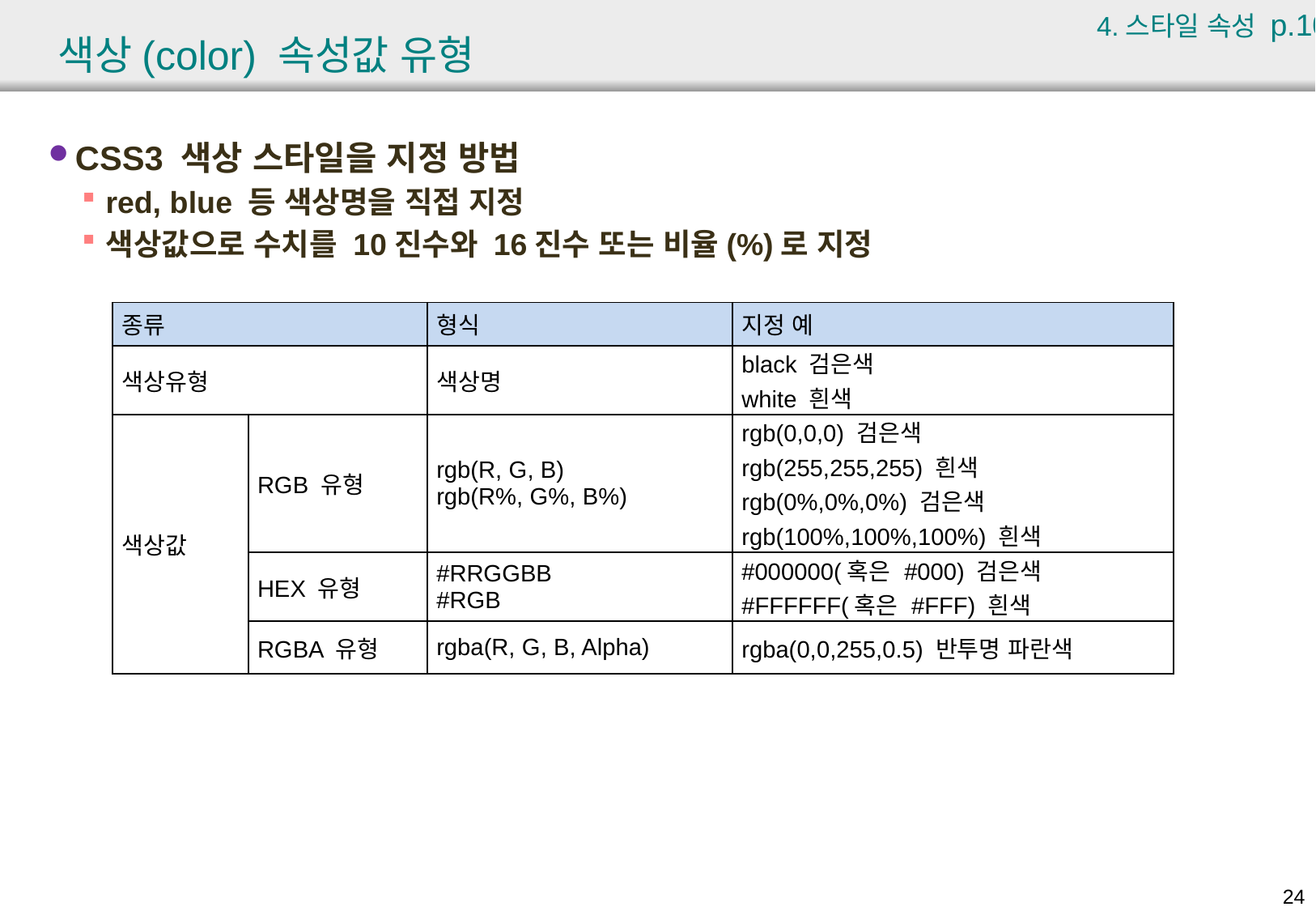

4.스타일 속성 p.108
# 색상(color) 속성값 유형
CSS3 색상 스타일을 지정 방법
red, blue 등 색상명을 직접 지정
색상값으로 수치를 10진수와 16진수 또는 비율(%)로 지정

| 종류 |  | 형식 | 지정 예 |
| --- | --- | --- | --- |
| 색상유형 |  | 색상명 | black 검은색 white 흰색 |
| 색상값 | RGB 유형 | rgb(R, G, B) rgb(R%, G%, B%) | rgb(0,0,0) 검은색 rgb(255,255,255) 흰색 rgb(0%,0%,0%) 검은색 rgb(100%,100%,100%) 흰색 |
|  | HEX 유형 | #RRGGBB #RGB | #000000(혹은 #000) 검은색 #FFFFFF(혹은 #FFF) 흰색 |
|  | RGBA 유형 | rgba(R, G, B, Alpha) | rgba(0,0,255,0.5) 반투명 파란색 |